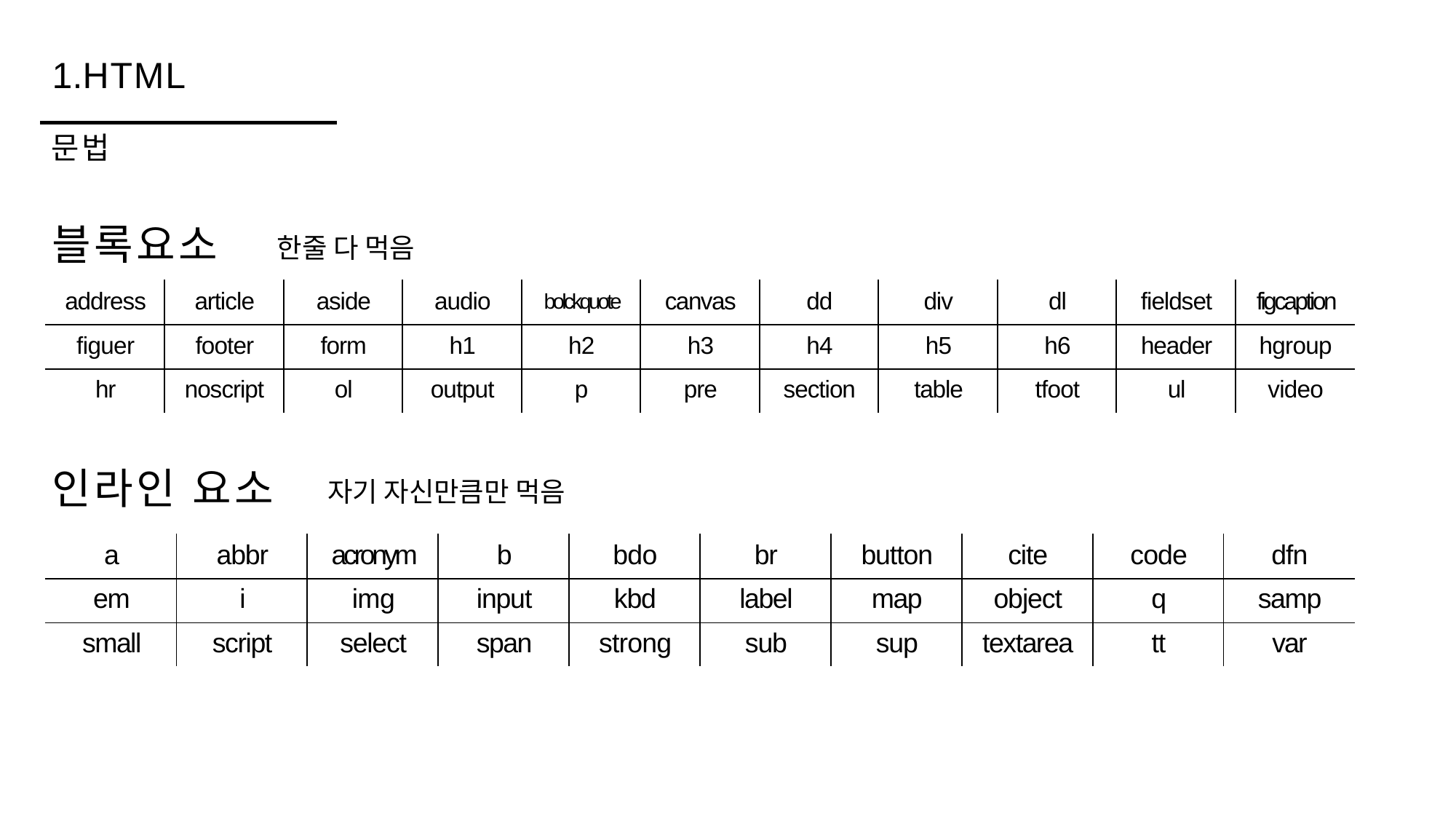

1.HTML

문법
# 블록요소
한줄 다 먹음
| address | article | aside | audio | bolckquote | canvas | dd | div | dl | fieldset | figcaption |
| --- | --- | --- | --- | --- | --- | --- | --- | --- | --- | --- |
| figuer | footer | form | h1 | h2 | h3 | h4 | h5 | h6 | header | hgroup |
| hr | noscript | ol | output | p | pre | section | table | tfoot | ul | video |
인라인 요소
자기 자신만큼만 먹음
| a | abbr | acronym | b | bdo | br | button | cite | code | dfn |
| --- | --- | --- | --- | --- | --- | --- | --- | --- | --- |
| em | i | img | input | kbd | label | map | object | q | samp |
| small | script | select | span | strong | sub | sup | textarea | tt | var |